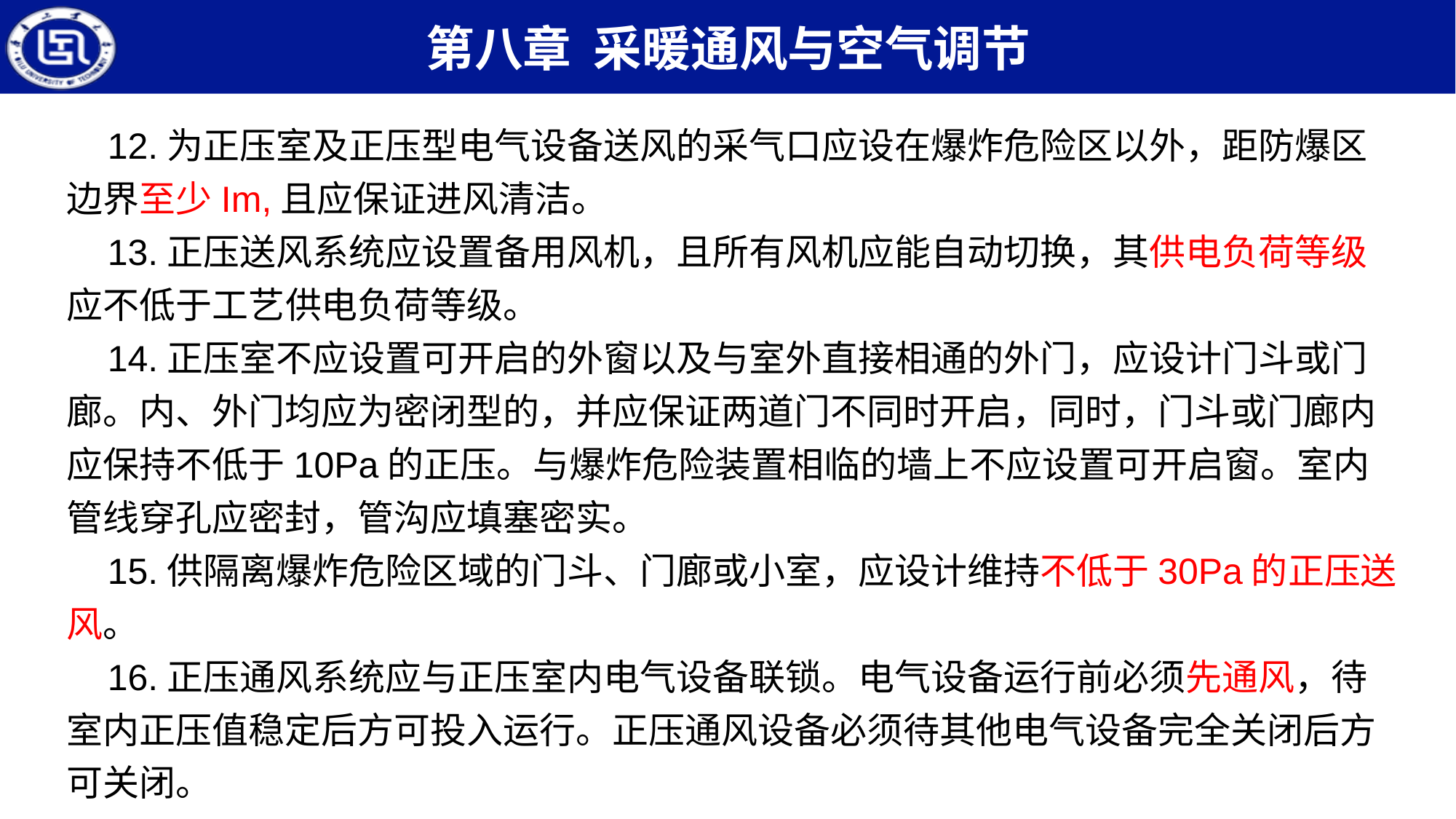

12.为正压室及正压型电气设备送风的采气口应设在爆炸危险区以外，距防爆区边界至少Im,且应保证进风清洁。
    13.正压送风系统应设置备用风机，且所有风机应能自动切换，其供电负荷等级应不低于工艺供电负荷等级。
    14.正压室不应设置可开启的外窗以及与室外直接相通的外门，应设计门斗或门廊。内、外门均应为密闭型的，并应保证两道门不同时开启，同时，门斗或门廊内应保持不低于10Pa的正压。与爆炸危险装置相临的墙上不应设置可开启窗。室内管线穿孔应密封，管沟应填塞密实。
    15.供隔离爆炸危险区域的门斗、门廊或小室，应设计维持不低于30Pa的正压送风。
    16.正压通风系统应与正压室内电气设备联锁。电气设备运行前必须先通风，待室内正压值稳定后方可投入运行。正压通风设备必须待其他电气设备完全关闭后方可关闭。